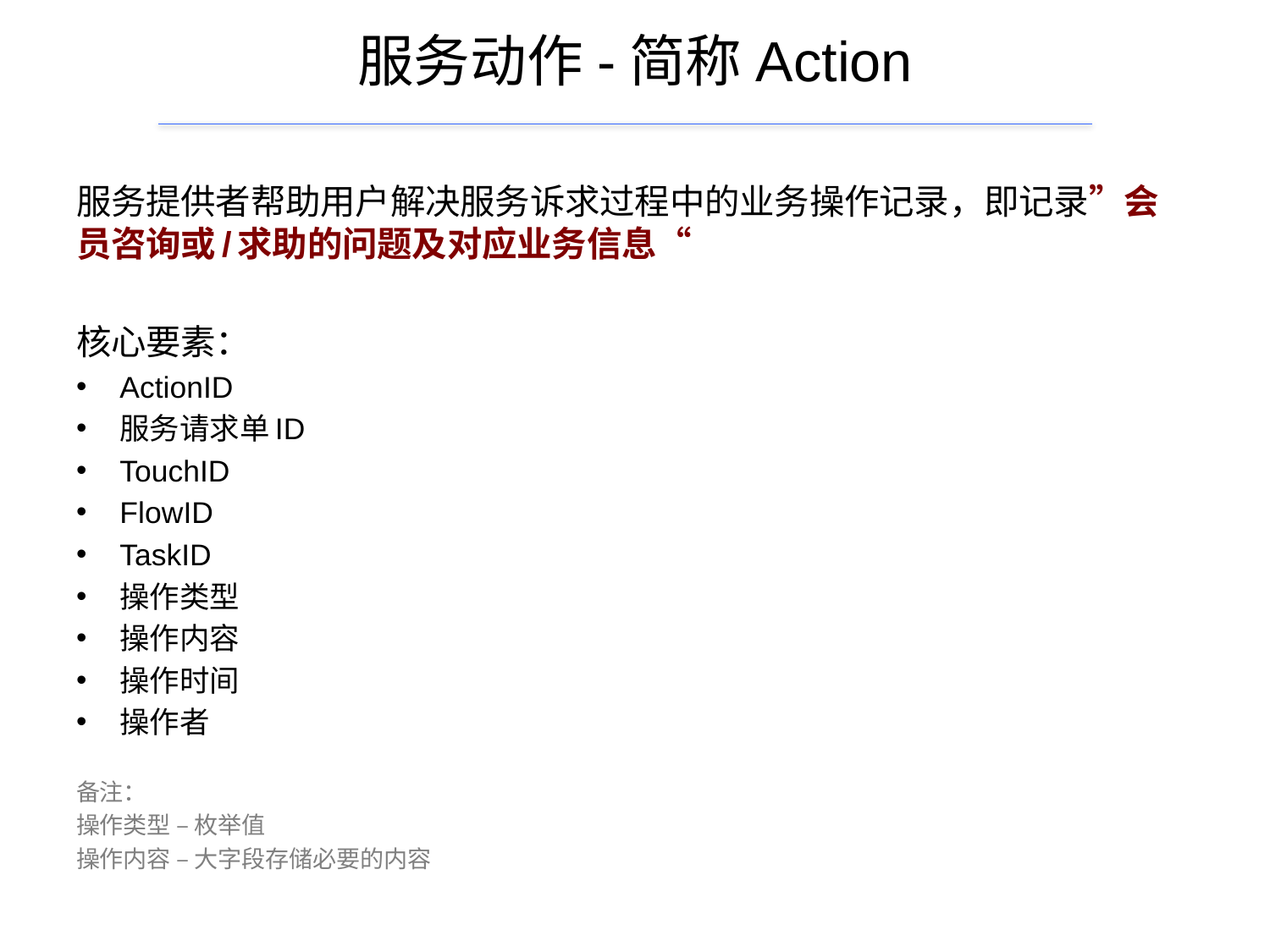

# 服务动作-简称Action
服务提供者帮助用户解决服务诉求过程中的业务操作记录，即记录”会员咨询或/求助的问题及对应业务信息“

核心要素：
ActionID
服务请求单ID
TouchID
FlowID
TaskID
操作类型
操作内容
操作时间
操作者

备注：
操作类型 – 枚举值
操作内容 – 大字段存储必要的内容